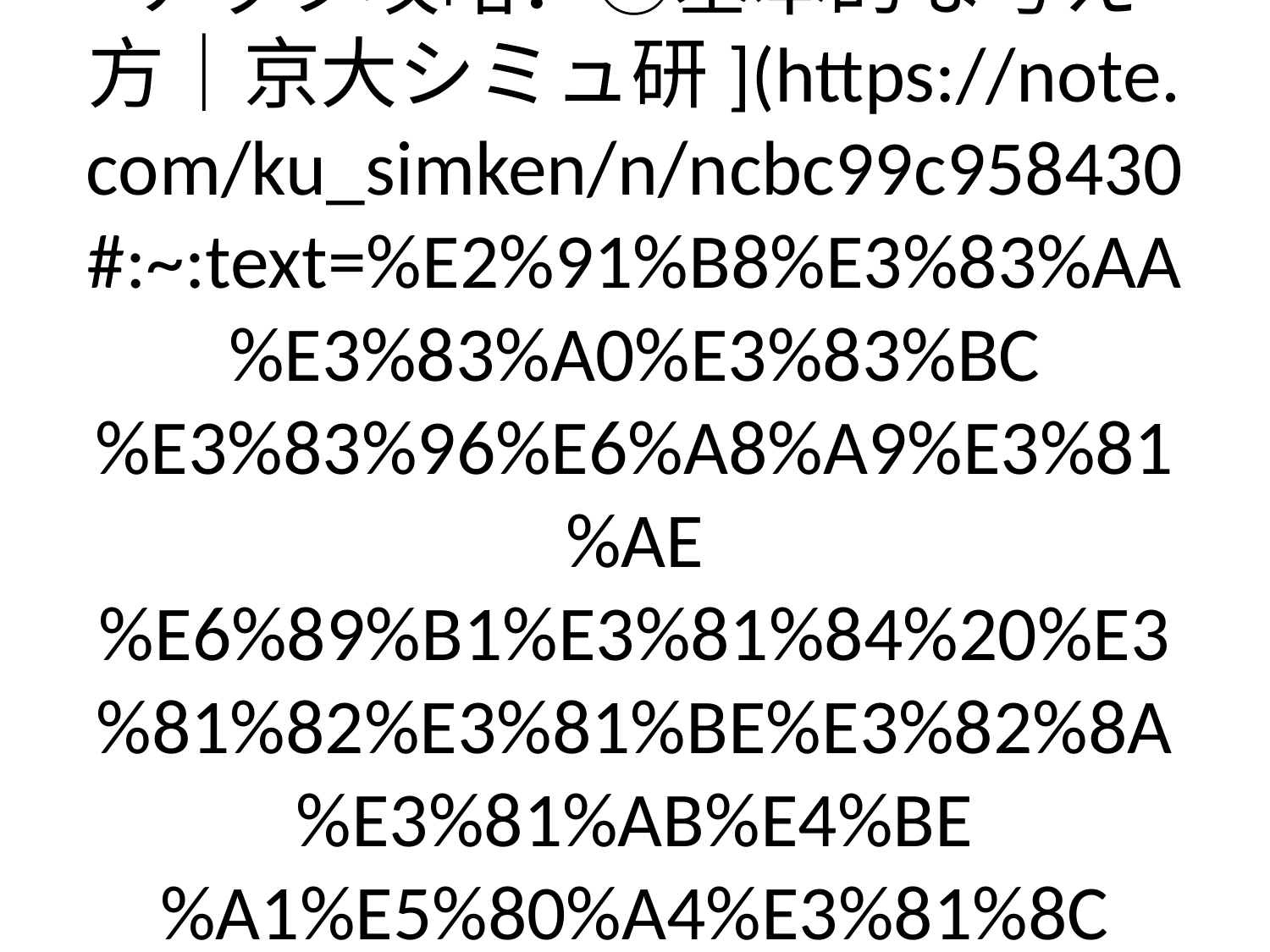

# - **特殊効果カードの評価:** 一部のアイテムや遺物にはユニークな効果（カード除去、無料移動、他プレイヤーとの相互作用など）があります。これらは資源獲得量だけでは測れない価値がありますが、**基本は資源量で判断しつつ例外的に取る**感覚でOKです ([アルナック攻略：②基本的な考え方｜京大シミュ研](https://note.com/ku_simken/n/ncbc99c958430#:~:text=%E5%85%88%E3%81%AB%E3%81%8A%E4%BC%9D%E3%81%88%E3%81%99%E3%82%8B%E3%81%A8%E3%80%81%E3%82%A2%E3%82%A4%E3%83%86%E3%83%A0%E5%8F%8A%E3%81%B3%E3%82%A2%E3%83%BC%E3%83%86%E3%82%A3%E3%83%95%E3%82%A1%E3%82%AF%E3%83%88%E3%81%A7%E5%A4%A7%E4%BA%8B%E3%81%AA%E3%81%AE%E3%81%AF%E3%80%81%E5%BD%93%E7%84%B6%E3%81%AA%E3%81%8C%E3%82%89%E3%80%81%E5%BE%97%E3%82%89%E3%82%8C%E3%82%8B%E8%B3%87%E6%BA%90%E3%81%AE%E6%95%B0%E3%81%A7%E3%81%99%E3%80%82%E5%88%9D%E6%9C%9F%E3%82%AB%E3%83%BC%E3%83%89%E3%81%8C%E3%81%8A%E3%82%88%E3%81%9D%EF%BC%91%E8%B3%87%E6%BA%90%E3%81%AB%E7%9B%B8%E5%BD%93%E3%81%97%E3%81%BE%E3%81%99%E3%81%8B%E3%82%89%E3%80%81%EF%BC%93%E8%B3%87%E6%BA%90%E5%BE%97%E3%82%89%E3%82%8C%E3%82%8B%E3%82%AB%E3%83%BC%E3%83%89%E3%81%AE%E8%B3%BC%20%E5%85%A5%E3%81%AB%E3%81%AF%E3%80%81%EF%BC%92%E8%B3%87%E6%BA%90%E5%BE%97%E3%82%89%E3%82%8C%E3%82%8B%E3%82%AB%E3%83%BC%E3%83%89%E3%81%AE%E5%80%8D%E3%81%AE%E4%BE%A1%E5%80%A4%E3%81%8C%E3%81%82%E3%82%8A%E3%81%BE%E3%81%99%E3%80%82))。例えば**恐怖カード除去効果付きのアイテム**はデッキ圧縮に役立つため、序盤～中盤なら資源換算以上の働きをします。ただし**繰り返し除去できるカード（例えば毎ラウンド1枚除去できる道具）**は、恐怖を除去し終わった後は効果が薄れるので優先度は中程度です ([アルナック攻略：②基本的な考え方｜京大シミュ研](https://note.com/ku_simken/n/ncbc99c958430#:~:text=%E2%91%B8%E3%83%AA%E3%83%A0%E3%83%BC%E3%83%96%E6%A8%A9%E3%81%AE%E6%89%B1%E3%81%84%20%E3%81%82%E3%81%BE%E3%82%8A%E3%81%AB%E4%BE%A1%E5%80%A4%E3%81%8C%E5%A4%89%E5%8B%95%E3%81%99%E3%82%8B%E3%81%9F%E3%82%81%E4%B8%8A%E3%81%AB%E3%81%AF%E8%BC%89%E3%81%9B%E3%81%BE%E3%81%9B%E3%82%93%E3%81%A7%E3%81%97%E3%81%9F%E3%81%8C%E3%80%81%E6%9C%80%E5%BA%8F%E7%9B%A4%E3%81%AF%E3%83%89%E3%83%AD%E3%83%BC%E3%81%AE%E6%AC%A1%E3%80%81%E4%B8%AD%E7%9B%A4%E3%81%AF%E3%82%B3%E3%83%B3%E3%83%91%E3%82%B9%E3%81%AE%E6%AC%A1%E3%80%81%E5%BE%8C%E5%8D%8A%E3%81%AF1%E7%82%B9%28))。また**移動アイコン付与系のカード**も、移動アイコン自体がそれほど不足しないことから**評価は控えめ**とされています ([アルナック攻略：②基本的な考え方｜京大シミュ研](https://note.com/ku_simken/n/ncbc99c958430#:~:text=%E3%81%A8%E3%81%AF%E3%83%97%E3%83%AC%E3%82%A4%E3%81%A7%E3%82%AB%E3%83%90%E3%83%BC%E3%81%A7%E3%81%8D%E3%82%8B%E3%81%AF%E3%81%9A%E3%81%A7%E3%81%99%E3%80%82))。**空中投下**のように「カードを破棄して即アイテム獲得」のようなカードは別格の強さで ([アルナック攻略：②基本的な考え方｜京大シミュ研](https://note.com/ku_simken/n/ncbc99c958430#:~:text=%E7%A9%BA%E4%B8%AD%E6%8A%95%E4%B8%8B%E3%81%AF%E8%80%83%E3%81%88%E3%81%A6%E3%81%BF%E3%82%8C%E3%81%B0%E7%95%B0%E5%B8%B8%E3%81%A7%E3%81%99%E3%80%82%EF%BC%92%E3%82%B3%E3%82%A4%E3%83%B3%E3%81%A7%E3%83%A9%E3%82%B0%E3%81%AA%E3%81%97%E3%81%AB%E9%AB%98%E9%A1%8D%E3%82%A2%E3%82%A4%E3%83%86%E3%83%A0%E3%82%92%E4%BD%BF%E3%81%88%E3%81%BE%E3%81%99%E3%80%82%E5%8D%98%E7%B4%94%E3%81%AB%E5%BC%B7%E3%81%84%E3%81%A7%E3%81%99%E3%80%82))、見かけたらぜひ取りましょう。総じて、「そのカードを使ったとき自分の行動がどれだけ増えるか（資源換算して）」を基準に、購入判断するとよいでしょう。